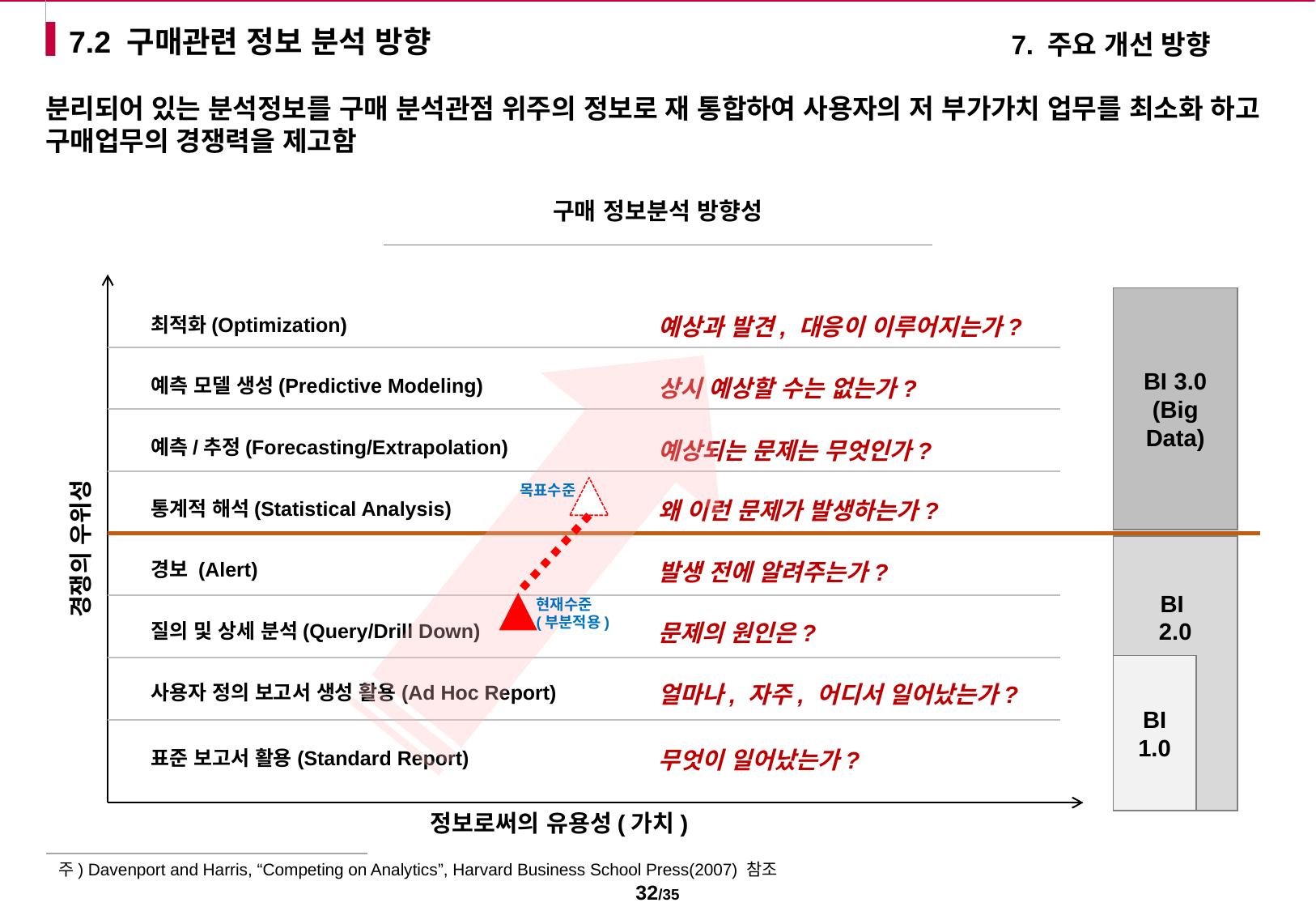

# 7.2 구매관련 정보 분석 방향
7. 주요 개선 방향
분리되어 있는 분석정보를 구매 분석관점 위주의 정보로 재 통합하여 사용자의 저 부가가치 업무를 최소화 하고  구매업무의 경쟁력을 제고함
구매 정보분석 방향성
BI 3.0
(Big Data)
최적화(Optimization)
예상과 발견, 대응이 이루어지는가?
예측 모델 생성(Predictive Modeling)
상시 예상할 수는 없는가?
예측/추정(Forecasting/Extrapolation)
예상되는 문제는 무엇인가?
통계적 해석(Statistical Analysis)
왜 이런 문제가 발생하는가?
경쟁의 우위성
BI
2.0

경보 (Alert)
발생 전에 알려주는가?
질의 및 상세 분석(Query/Drill Down)
문제의 원인은?
BI
1.0
사용자 정의 보고서 생성 활용(Ad Hoc Report)
얼마나, 자주, 어디서 일어났는가?
표준 보고서 활용(Standard Report)
무엇이 일어났는가?
정보로써의 유용성(가치)

목표수준

현재수준
(부분적용)

주) Davenport and Harris, “Competing on Analytics”, Harvard Business School Press(2007) 참조